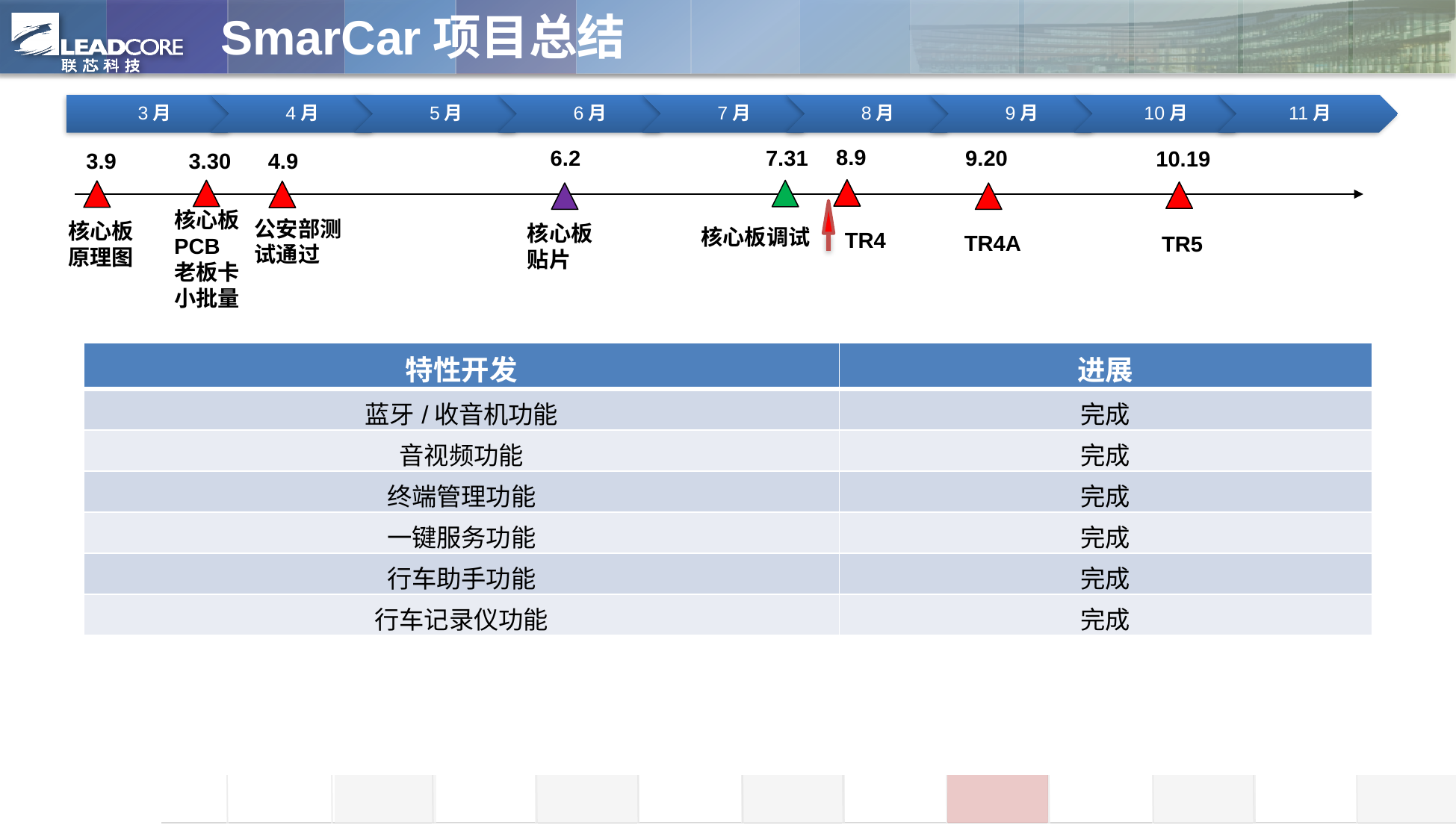

# SmarCar项目总结
3月
4月
5月
6月
7月
8月
9月
10月
11月
8.9
6.2
9.20
7.31
10.19
3.9
3.30
4.9

核心板PCB
老板卡小批量

公安部测试通过
核心板原理图
核心板贴片
核心板调试
TR4
TR4A
TR5
| 特性开发 | 进展 |
| --- | --- |
| 蓝牙/收音机功能 | 完成 |
| 音视频功能 | 完成 |
| 终端管理功能 | 完成 |
| 一键服务功能 | 完成 |
| 行车助手功能 | 完成 |
| 行车记录仪功能 | 完成 |